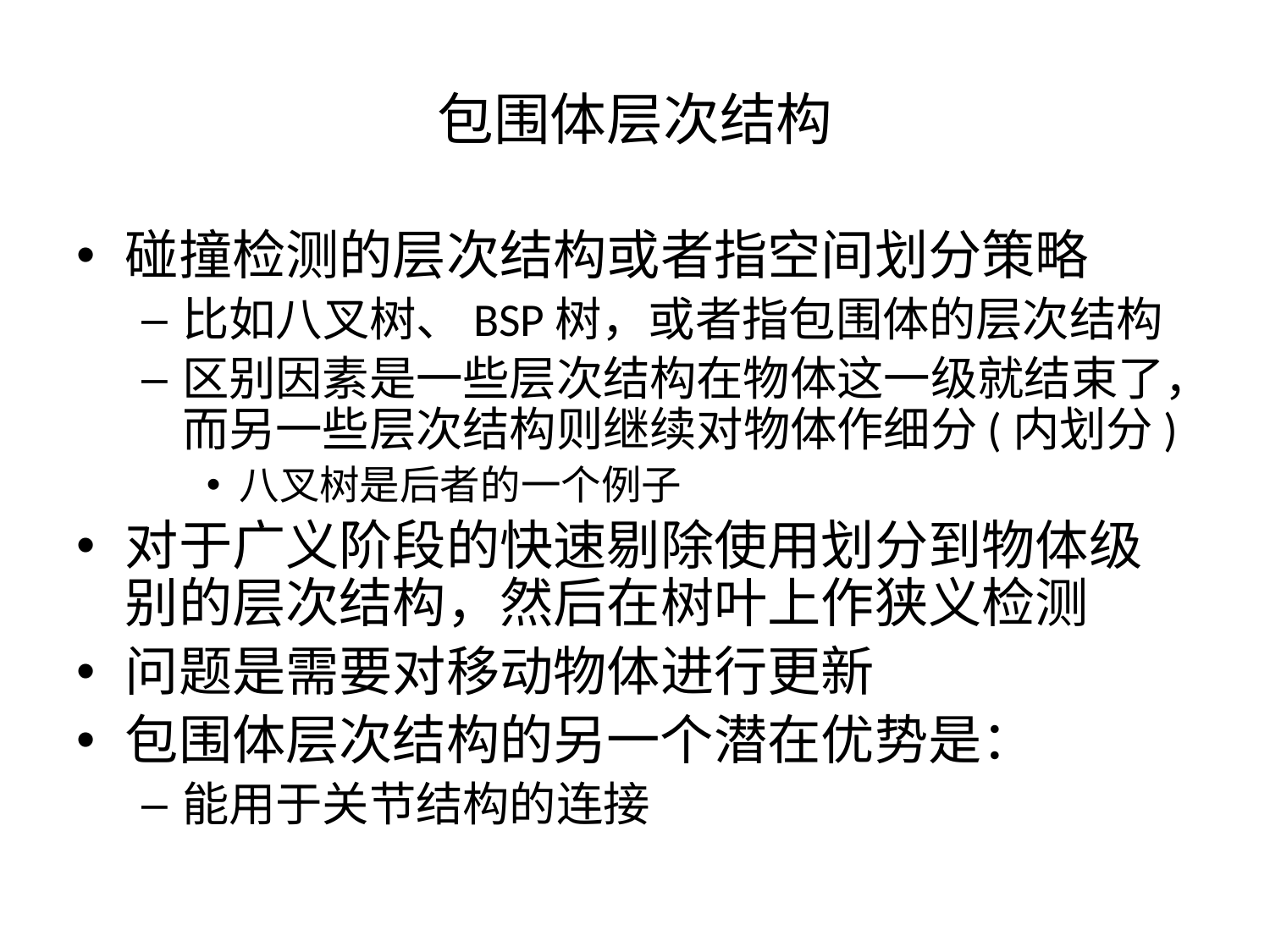

# 包围体层次结构
碰撞检测的层次结构或者指空间划分策略
比如八叉树、BSP树，或者指包围体的层次结构
区别因素是一些层次结构在物体这一级就结束了，而另一些层次结构则继续对物体作细分(内划分)
八叉树是后者的一个例子
对于广义阶段的快速剔除使用划分到物体级别的层次结构，然后在树叶上作狭义检测
问题是需要对移动物体进行更新
包围体层次结构的另一个潜在优势是：
能用于关节结构的连接